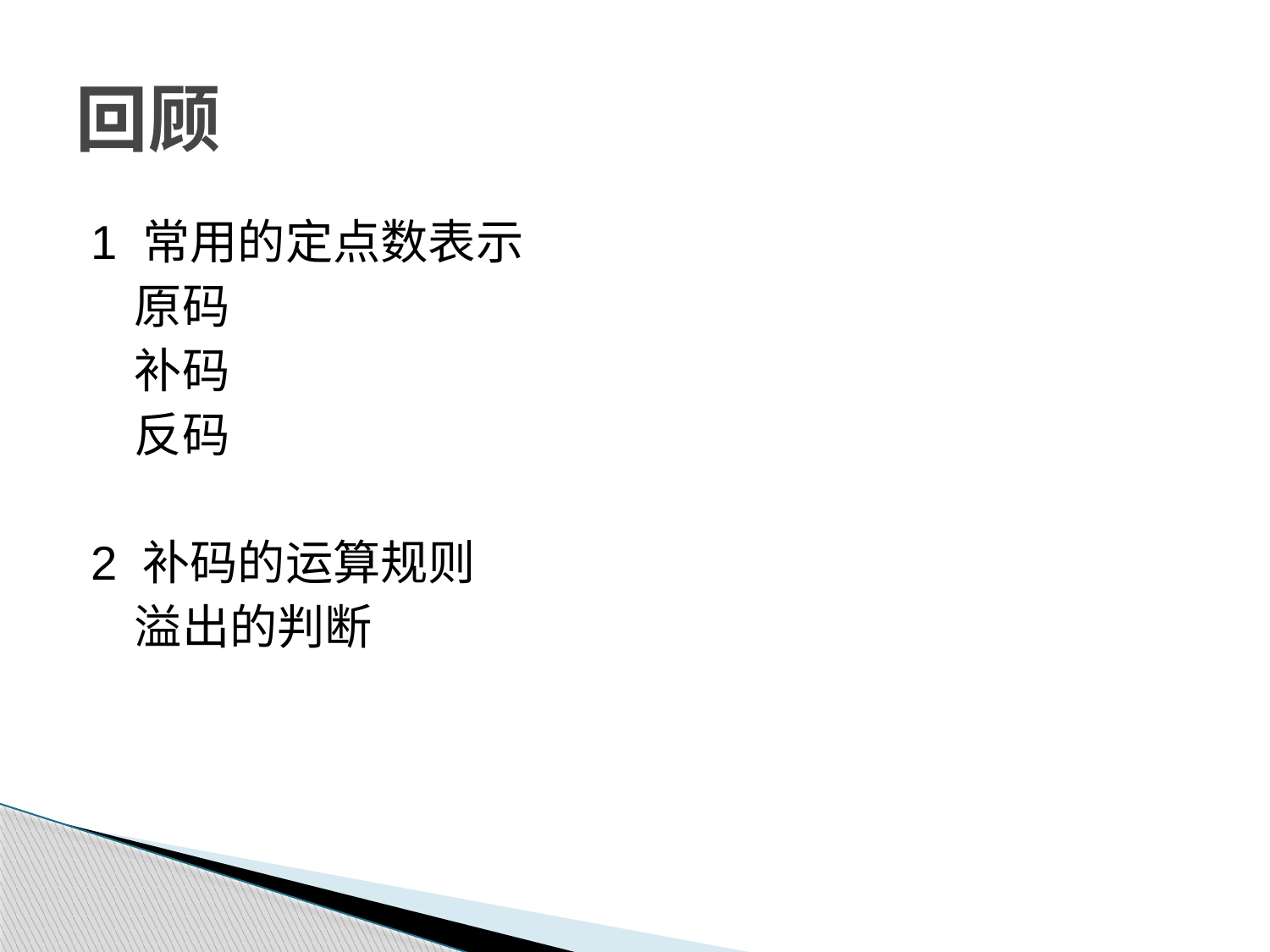

# 回顾
1 常用的定点数表示
   原码
   补码
   反码

2 补码的运算规则
   溢出的判断